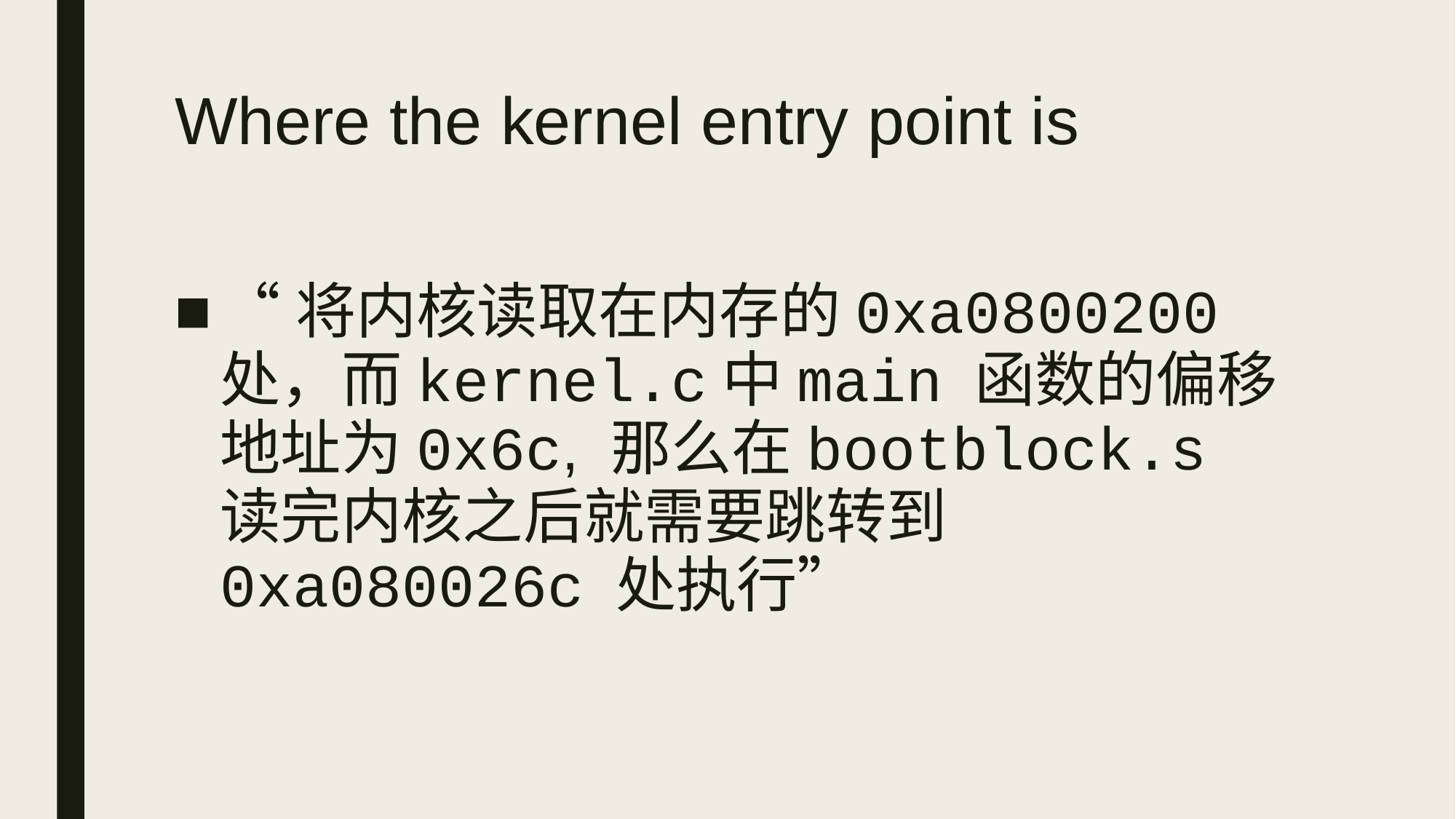

# Where the kernel entry point is
“将内核读取在内存的0xa0800200 处，而kernel.c中main 函数的偏移地址为0x6c, 那么在bootblock.s 读完内核之后就需要跳转到0xa080026c 处执行”